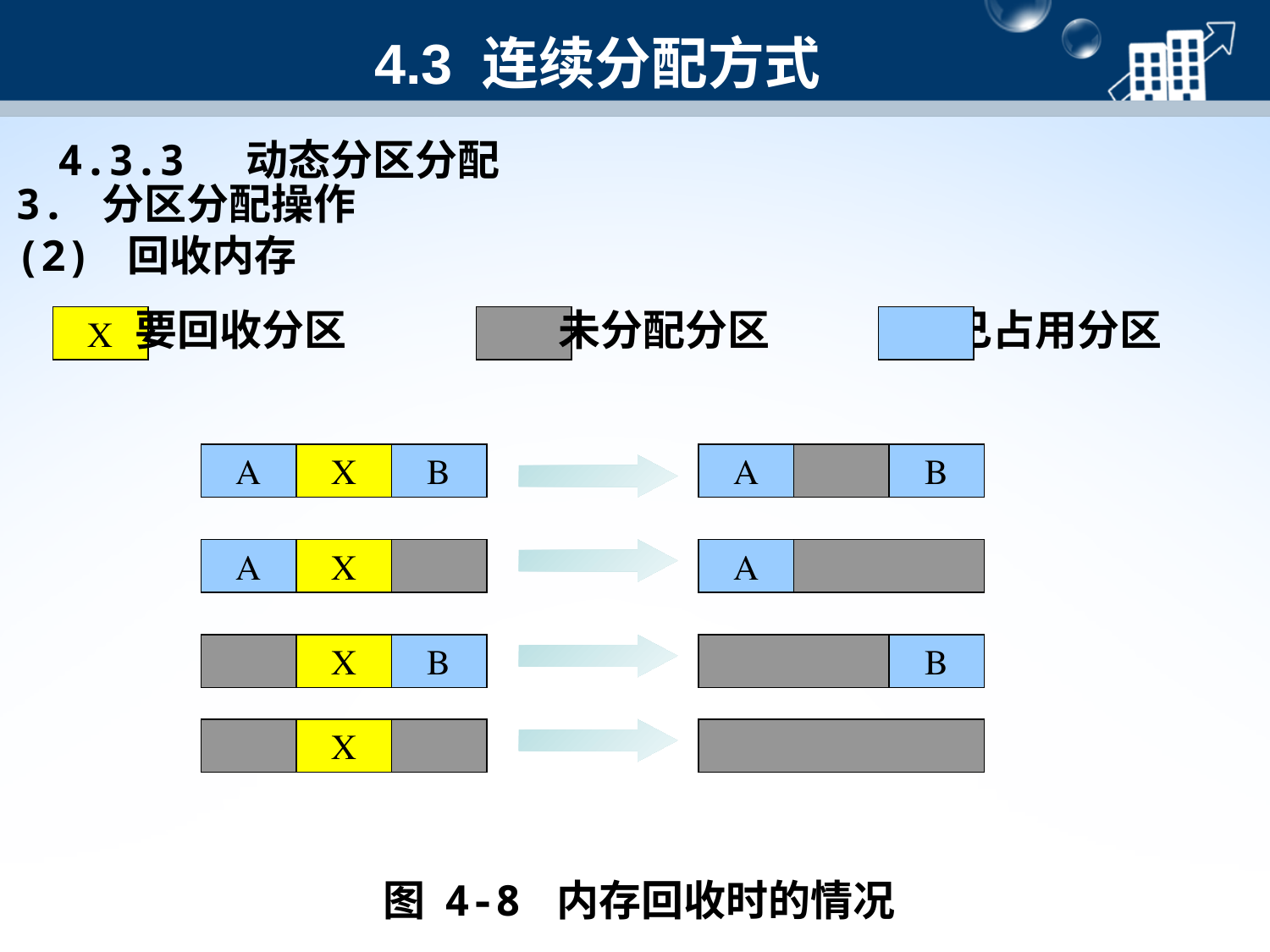

4.3 连续分配方式
4.3.3  动态分区分配
3. 分区分配操作
(2) 回收内存
X
要回收分区

未分配分区

已占用分区
A
X
B
A

B

A
X

A

X
B

B

X

图 4-8 内存回收时的情况